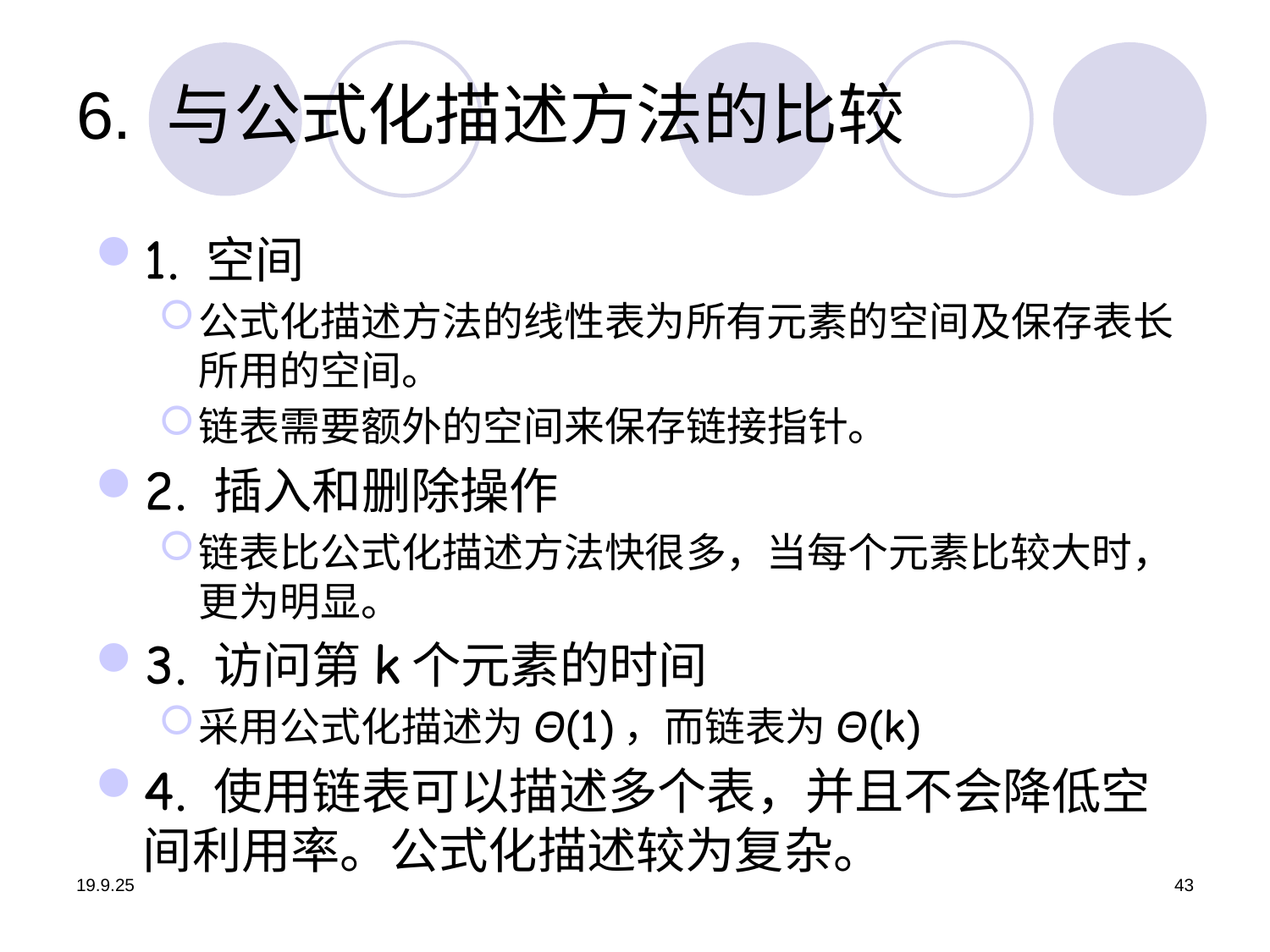

# 6. 与公式化描述方法的比较
1. 空间
公式化描述方法的线性表为所有元素的空间及保存表长所用的空间。
链表需要额外的空间来保存链接指针。
2. 插入和删除操作
链表比公式化描述方法快很多，当每个元素比较大时，更为明显。
3. 访问第k个元素的时间
采用公式化描述为Θ(1)，而链表为Θ(k)
4. 使用链表可以描述多个表，并且不会降低空间利用率。公式化描述较为复杂。
19.9.25
43